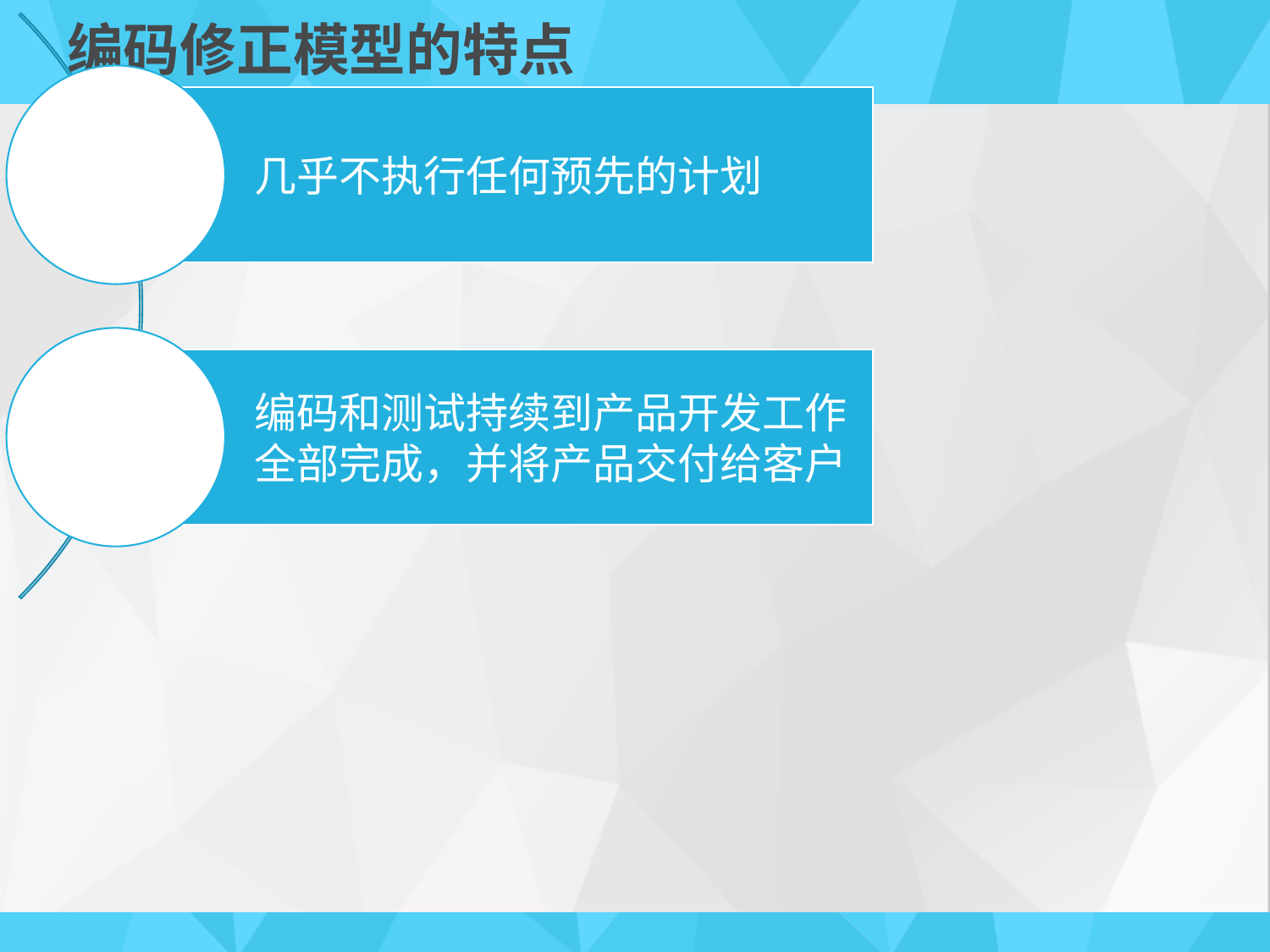

# 编码修正模型的特点
几乎不执行任何预先的计划
编码和测试持续到产品开发工作全部完成，并将产品交付给客户